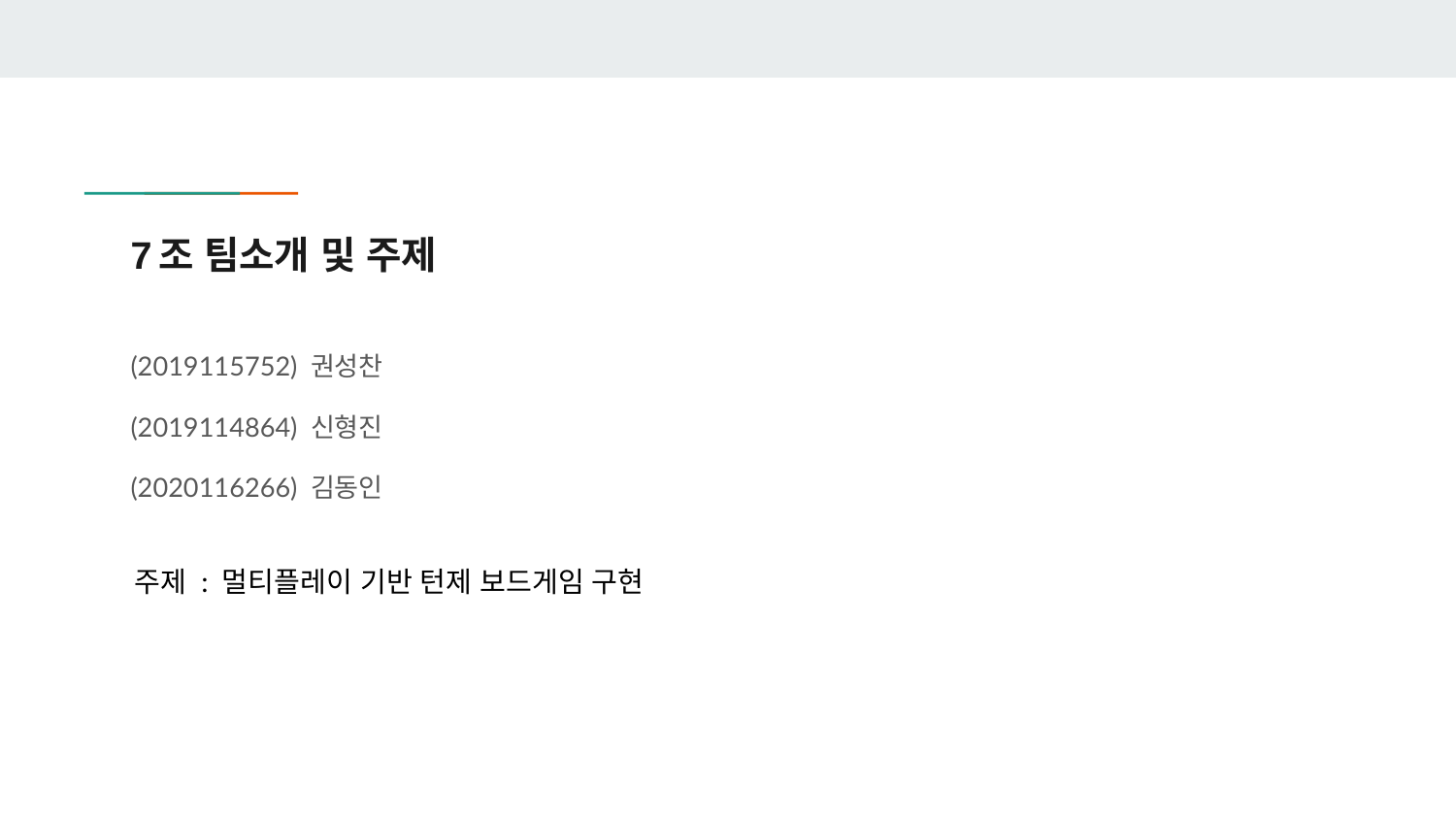

# 7조 팀소개 및 주제
(2019115752) 권성찬
(2019114864) 신형진
(2020116266) 김동인
주제 : 멀티플레이 기반 턴제 보드게임 구현